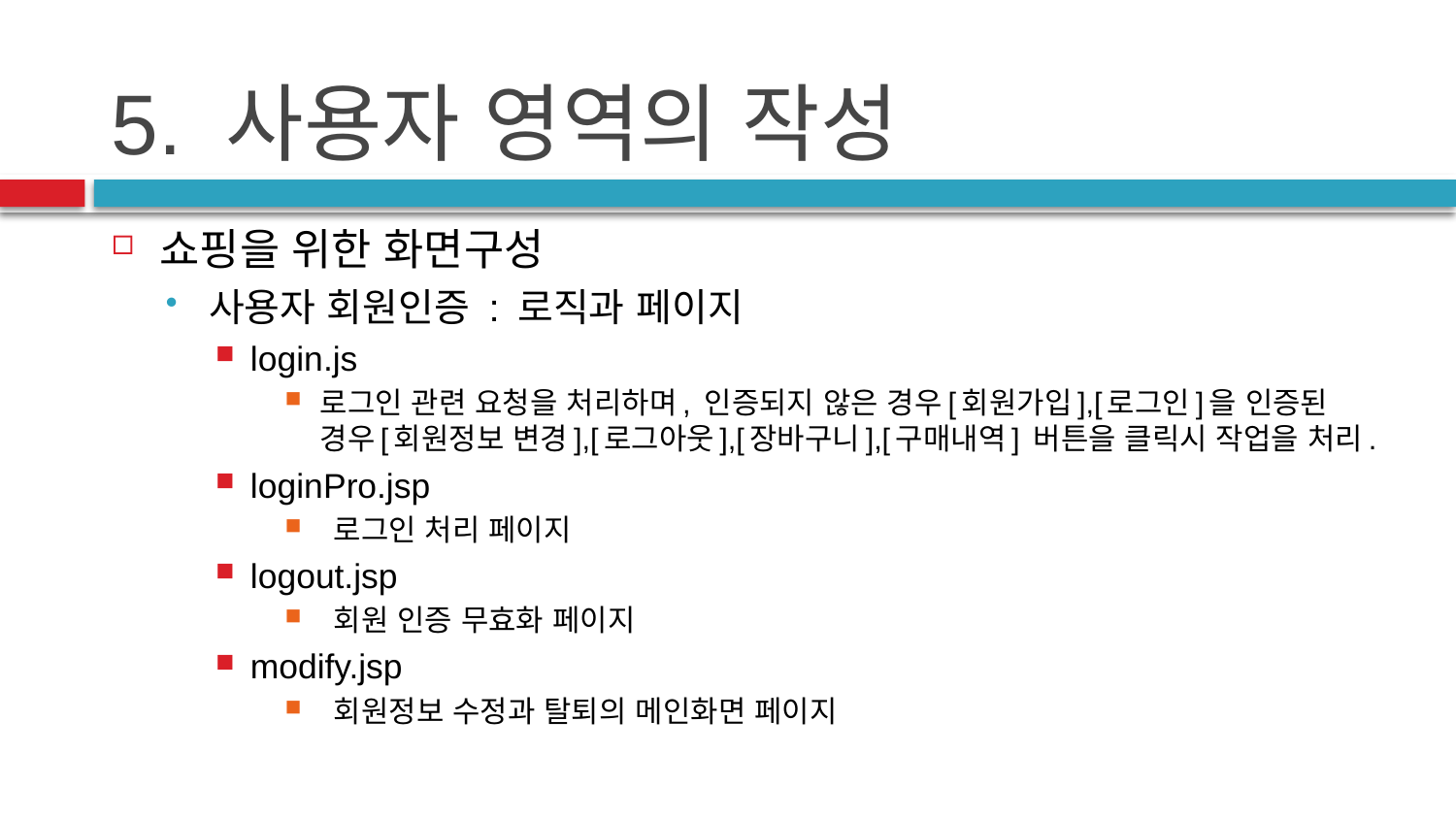

# 5. 사용자 영역의 작성
쇼핑을 위한 화면구성
사용자 회원인증 : 로직과 페이지
login.js
로그인 관련 요청을 처리하며, 인증되지 않은 경우[회원가입],[로그인]을 인증된 경우[회원정보 변경],[로그아웃],[장바구니],[구매내역] 버튼을 클릭시 작업을 처리.
loginPro.jsp
 로그인 처리 페이지
logout.jsp
 회원 인증 무효화 페이지
modify.jsp
 회원정보 수정과 탈퇴의 메인화면 페이지